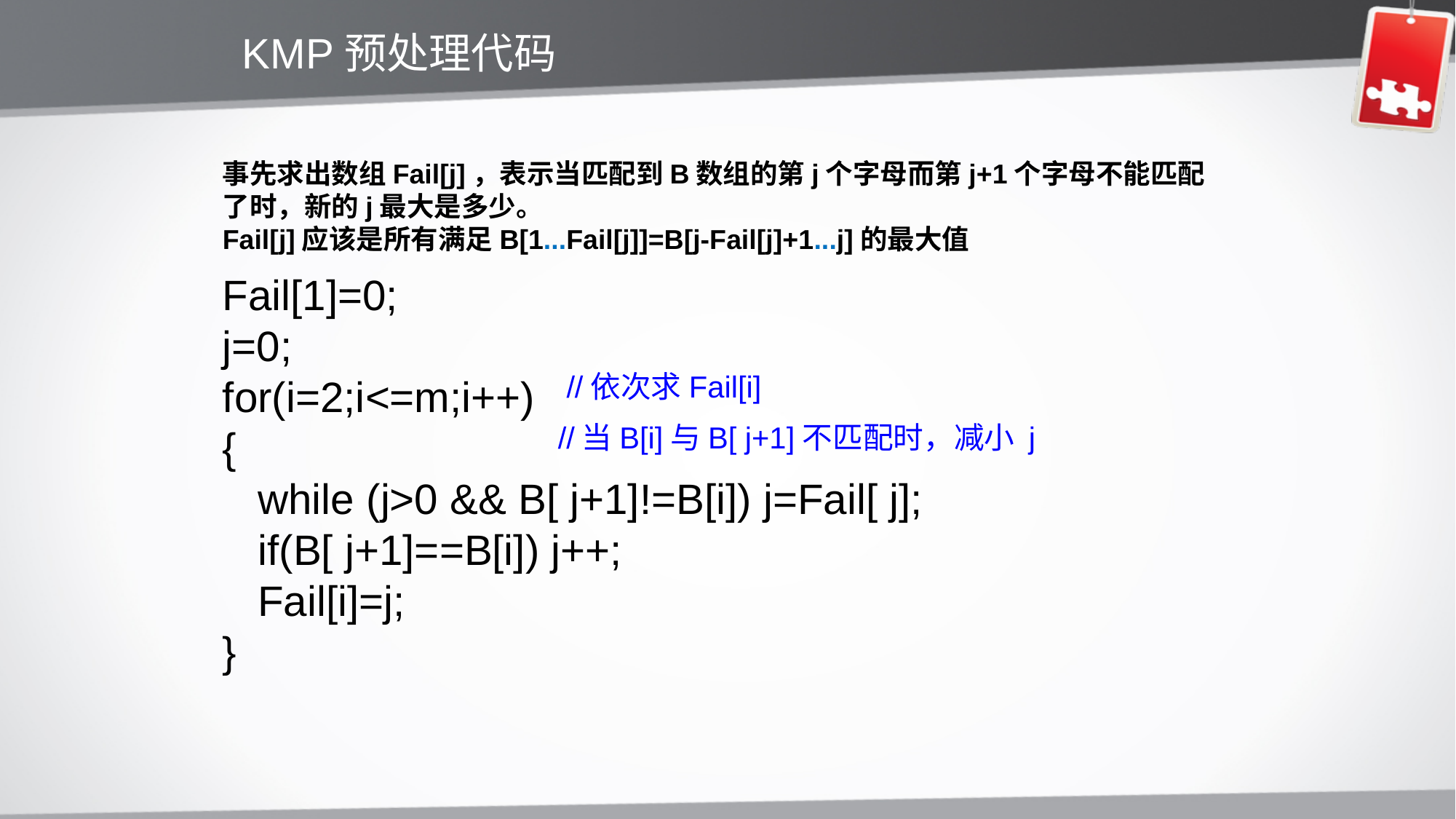

KMP预处理代码
事先求出数组Fail[j]，表示当匹配到B数组的第j个字母而第j+1个字母不能匹配了时，新的j最大是多少。
Fail[j]应该是所有满足B[1...Fail[j]]=B[j-Fail[j]+1...j]的最大值
Fail[1]=0;
j=0;
for(i=2;i<=m;i++)
{
   while (j>0 && B[ j+1]!=B[i]) j=Fail[ j];
   if(B[ j+1]==B[i]) j++;
   Fail[i]=j;
}

//依次求Fail[i]
//当B[i]与B[ j+1]不匹配时，减小 j